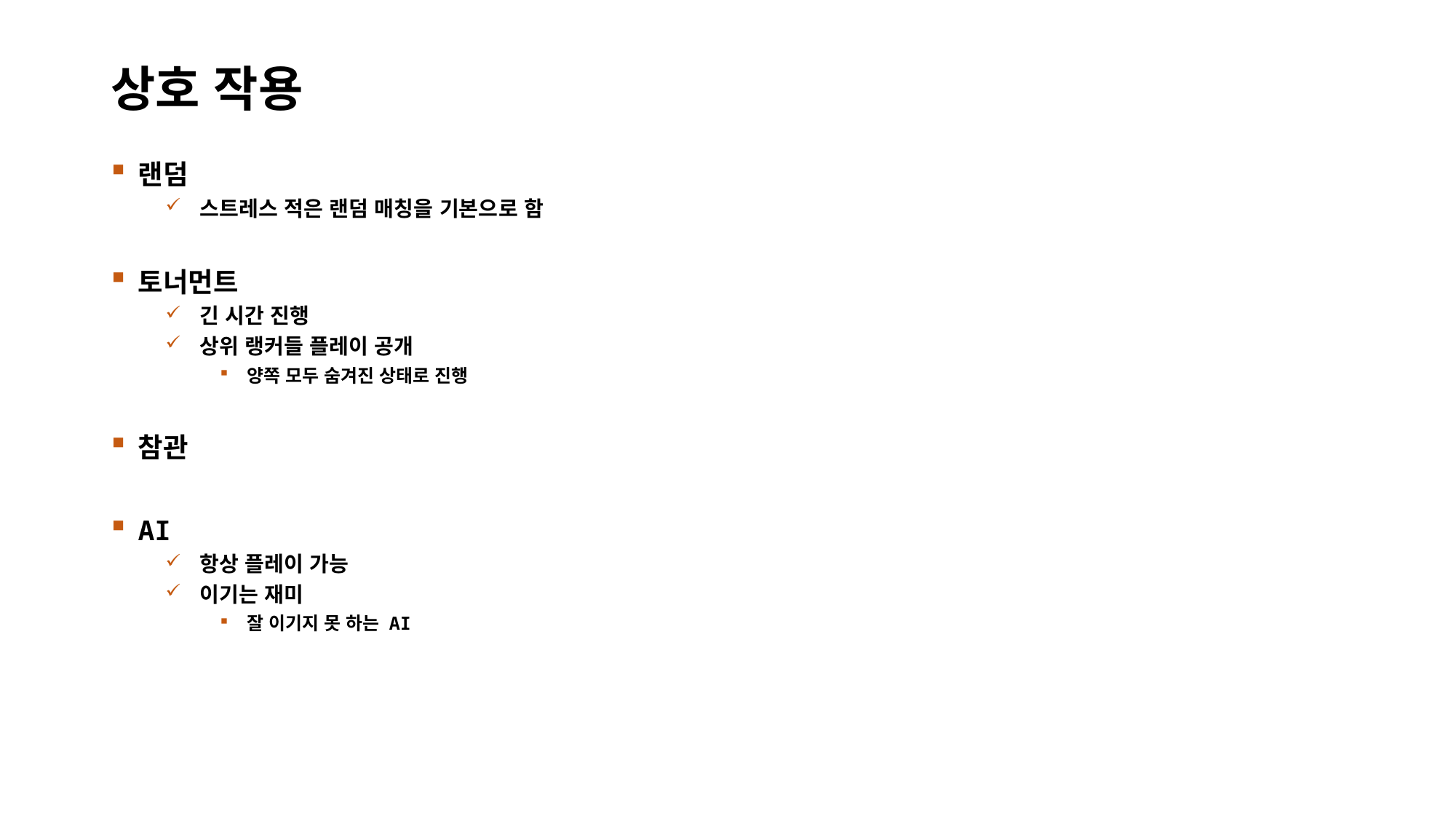

# 상호 작용
랜덤
스트레스 적은 랜덤 매칭을 기본으로 함

토너먼트
긴 시간 진행
상위 랭커들 플레이 공개
양쪽 모두 숨겨진 상태로 진행

참관

AI
항상 플레이 가능
이기는 재미
잘 이기지 못 하는 AI